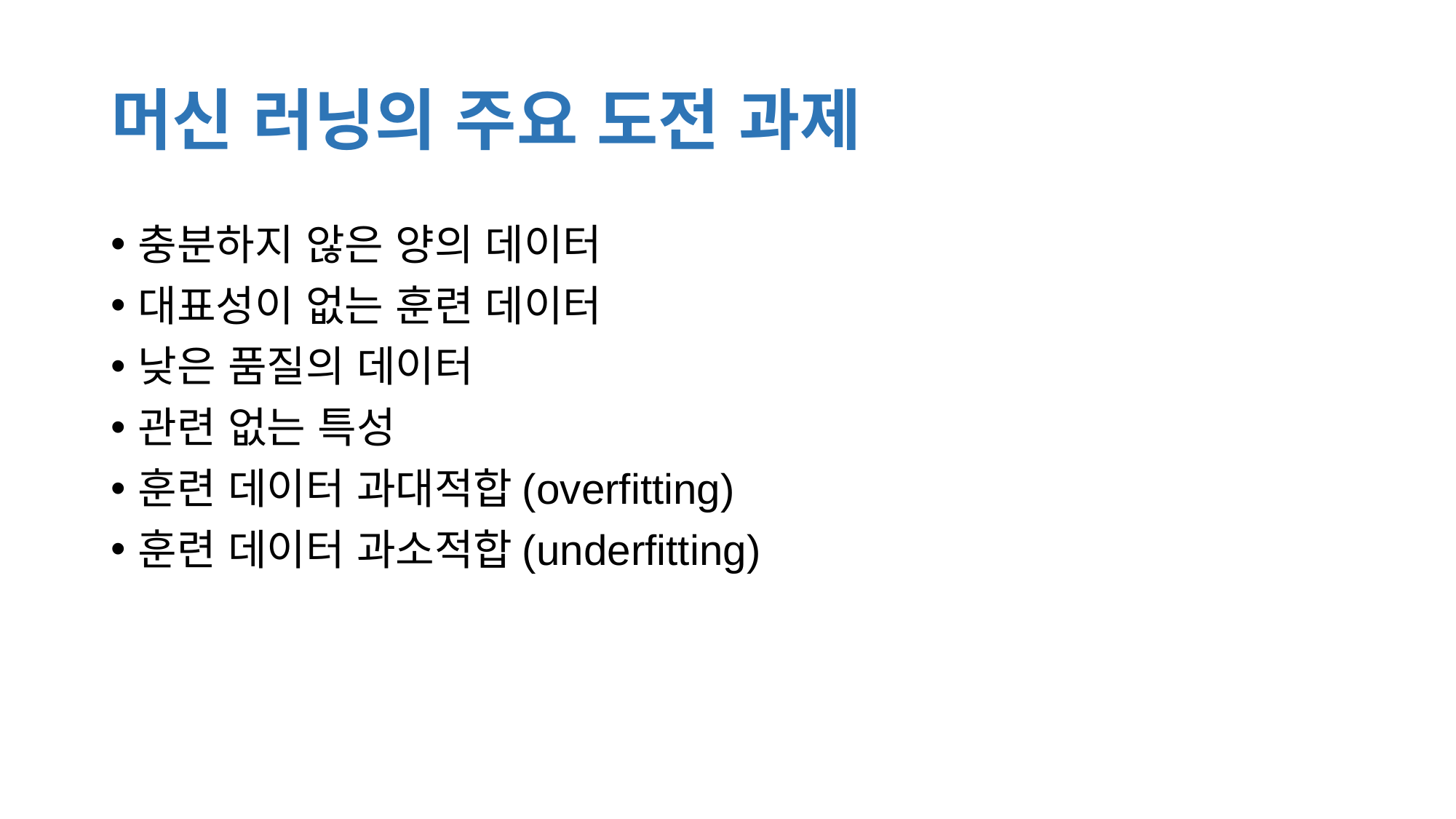

# 머신 러닝의 주요 도전 과제
충분하지 않은 양의 데이터
대표성이 없는 훈련 데이터
낮은 품질의 데이터
관련 없는 특성
훈련 데이터 과대적합(overfitting)
훈련 데이터 과소적합(underfitting)